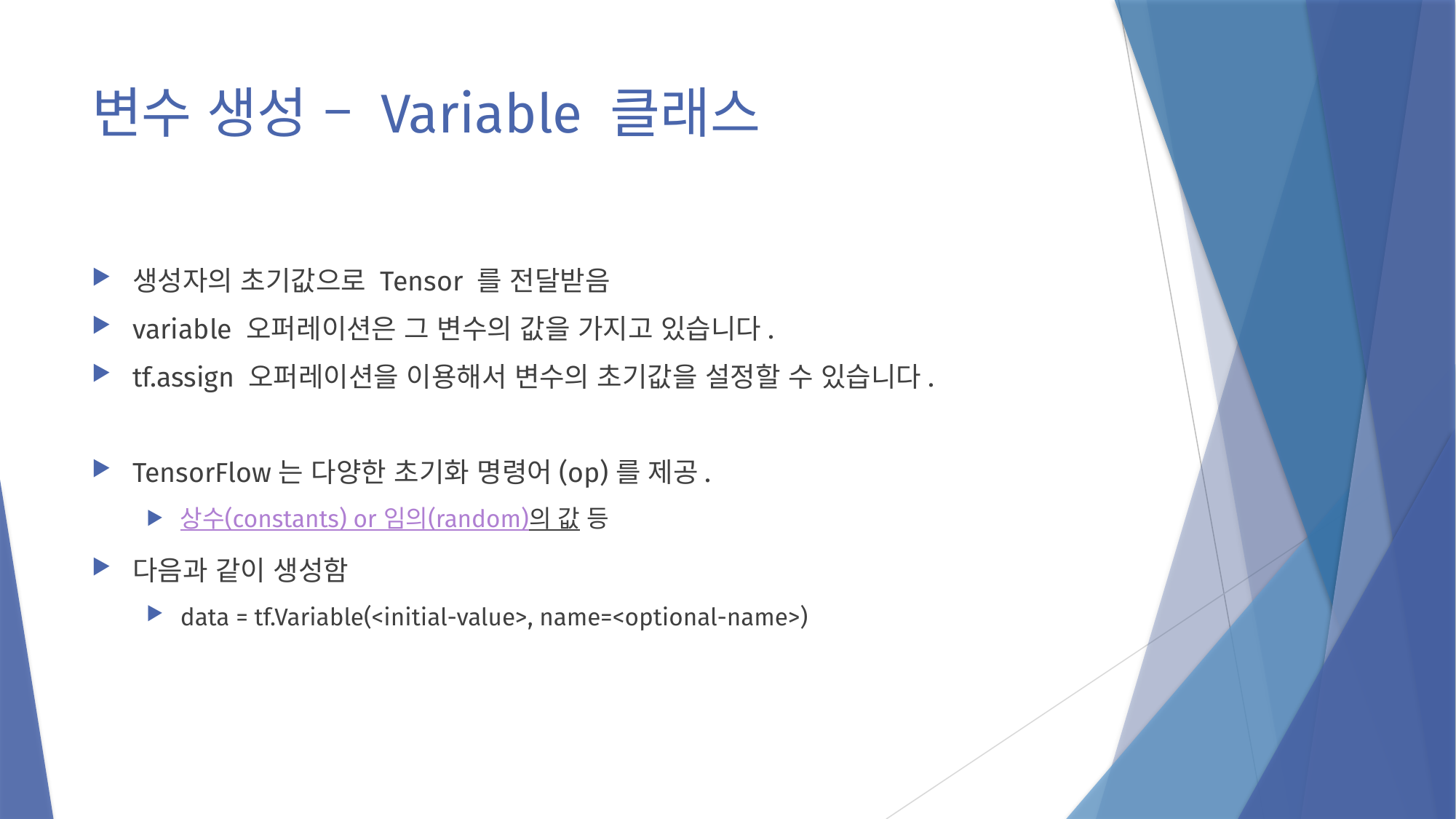

# 변수 생성 – Variable 클래스
생성자의 초기값으로 Tensor 를 전달받음
variable 오퍼레이션은 그 변수의 값을 가지고 있습니다.
tf.assign 오퍼레이션을 이용해서 변수의 초기값을 설정할 수 있습니다.

TensorFlow는 다양한 초기화 명령어(op)를 제공.
상수(constants) or 임의(random)의 값 등
다음과 같이 생성함
data = tf.Variable(<initial-value>, name=<optional-name>)